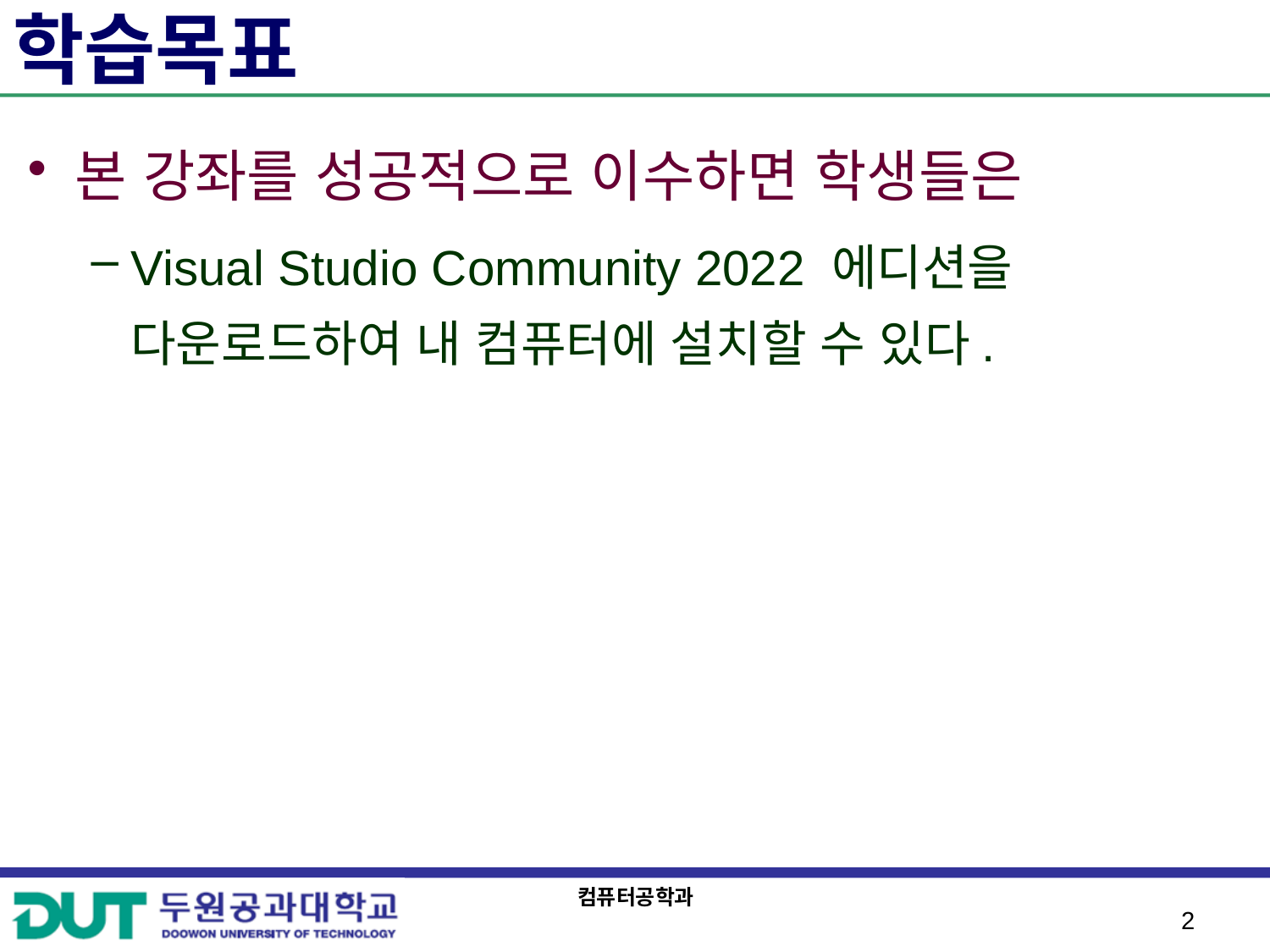

# 학습목표
본 강좌를 성공적으로 이수하면 학생들은
Visual Studio Community 2022 에디션을 다운로드하여 내 컴퓨터에 설치할 수 있다.